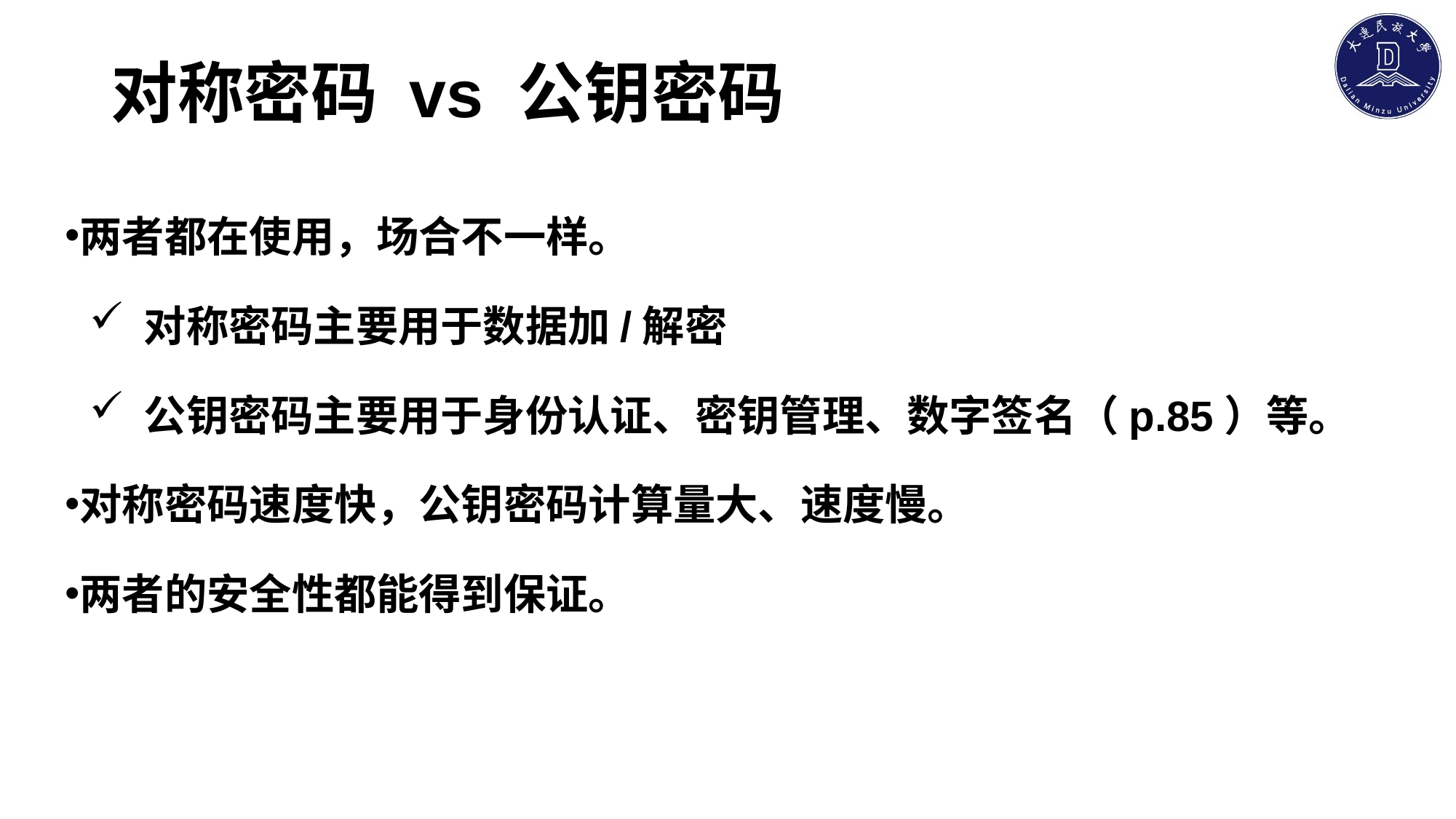

# 对称密码 vs 公钥密码
两者都在使用，场合不一样。
对称密码主要用于数据加/解密
公钥密码主要用于身份认证、密钥管理、数字签名（p.85）等。
对称密码速度快，公钥密码计算量大、速度慢。
两者的安全性都能得到保证。